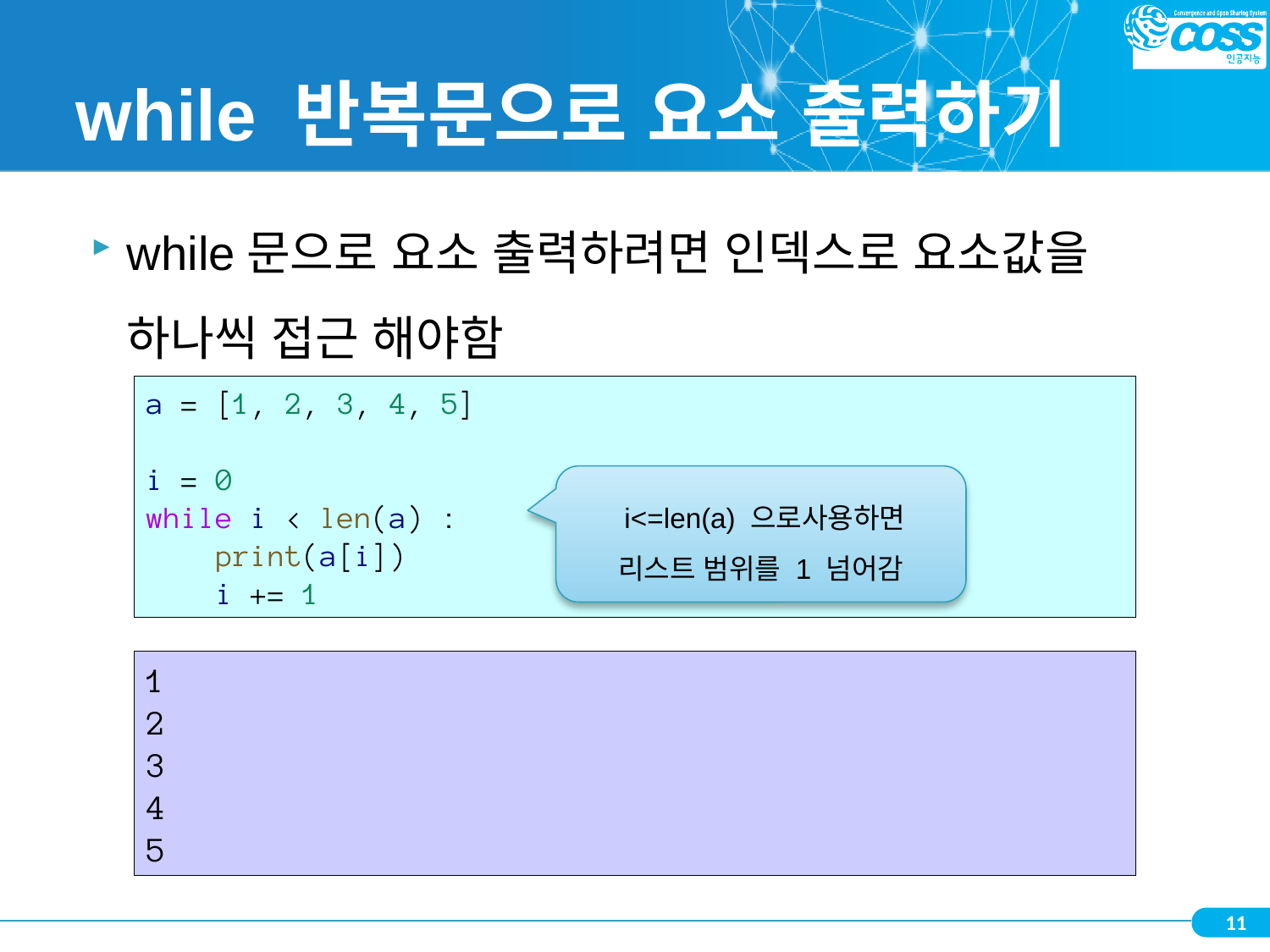

# while 반복문으로 요소 출력하기
while문으로 요소 출력하려면 인덱스로 요소값을 하나씩 접근 해야함
a = [1, 2, 3, 4, 5]
i = 0
while i < len(a) :
    print(a[i])
    i += 1
 i<=len(a) 으로사용하면
리스트 범위를 1 넘어감
1
2
3
4
5